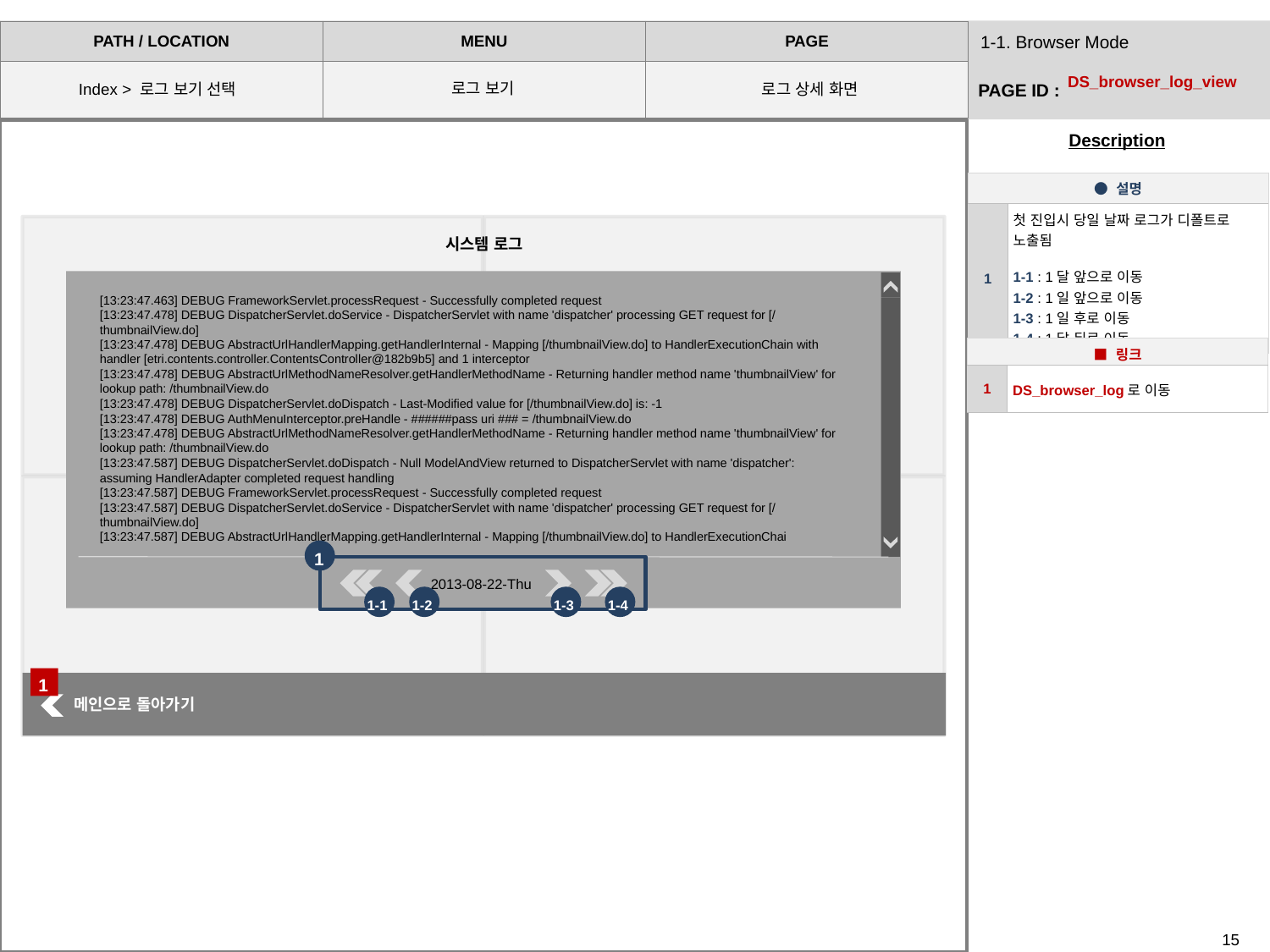

1-1. Browser Mode
DS_browser_log_view
로그 보기
로그 상세 화면
Index > 로그 보기 선택
| ● 설명 |  |
| --- | --- |
| 1 | 첫 진입시 당일 날짜 로그가 디폴트로 노출됨 1-1 : 1달 앞으로 이동 1-2 : 1일 앞으로 이동 1-3 : 1일 후로 이동 1-4 : 1달 뒤로 이동 |

시스템 로그

[13:23:47.463] DEBUG FrameworkServlet.processRequest - Successfully completed request
[13:23:47.478] DEBUG DispatcherServlet.doService - DispatcherServlet with name 'dispatcher' processing GET request for [/thumbnailView.do]
[13:23:47.478] DEBUG AbstractUrlHandlerMapping.getHandlerInternal - Mapping [/thumbnailView.do] to HandlerExecutionChain with handler [etri.contents.controller.ContentsController@182b9b5] and 1 interceptor
[13:23:47.478] DEBUG AbstractUrlMethodNameResolver.getHandlerMethodName - Returning handler method name 'thumbnailView' for lookup path: /thumbnailView.do
[13:23:47.478] DEBUG DispatcherServlet.doDispatch - Last-Modified value for [/thumbnailView.do] is: -1
[13:23:47.478] DEBUG AuthMenuInterceptor.preHandle - ######pass uri ### = /thumbnailView.do
[13:23:47.478] DEBUG AbstractUrlMethodNameResolver.getHandlerMethodName - Returning handler method name 'thumbnailView' for lookup path: /thumbnailView.do
[13:23:47.587] DEBUG DispatcherServlet.doDispatch - Null ModelAndView returned to DispatcherServlet with name 'dispatcher': assuming HandlerAdapter completed request handling
[13:23:47.587] DEBUG FrameworkServlet.processRequest - Successfully completed request
[13:23:47.587] DEBUG DispatcherServlet.doService - DispatcherServlet with name 'dispatcher' processing GET request for [/thumbnailView.do]
[13:23:47.587] DEBUG AbstractUrlHandlerMapping.getHandlerInternal - Mapping [/thumbnailView.do] to HandlerExecutionChai
| ■ 링크 |  |
| --- | --- |
| 1 | DS\_browser\_log로 이동 |
1

2013-08-22-Thu

1-1

1-2

1-3

1-4

1

메인으로 돌아가기

15